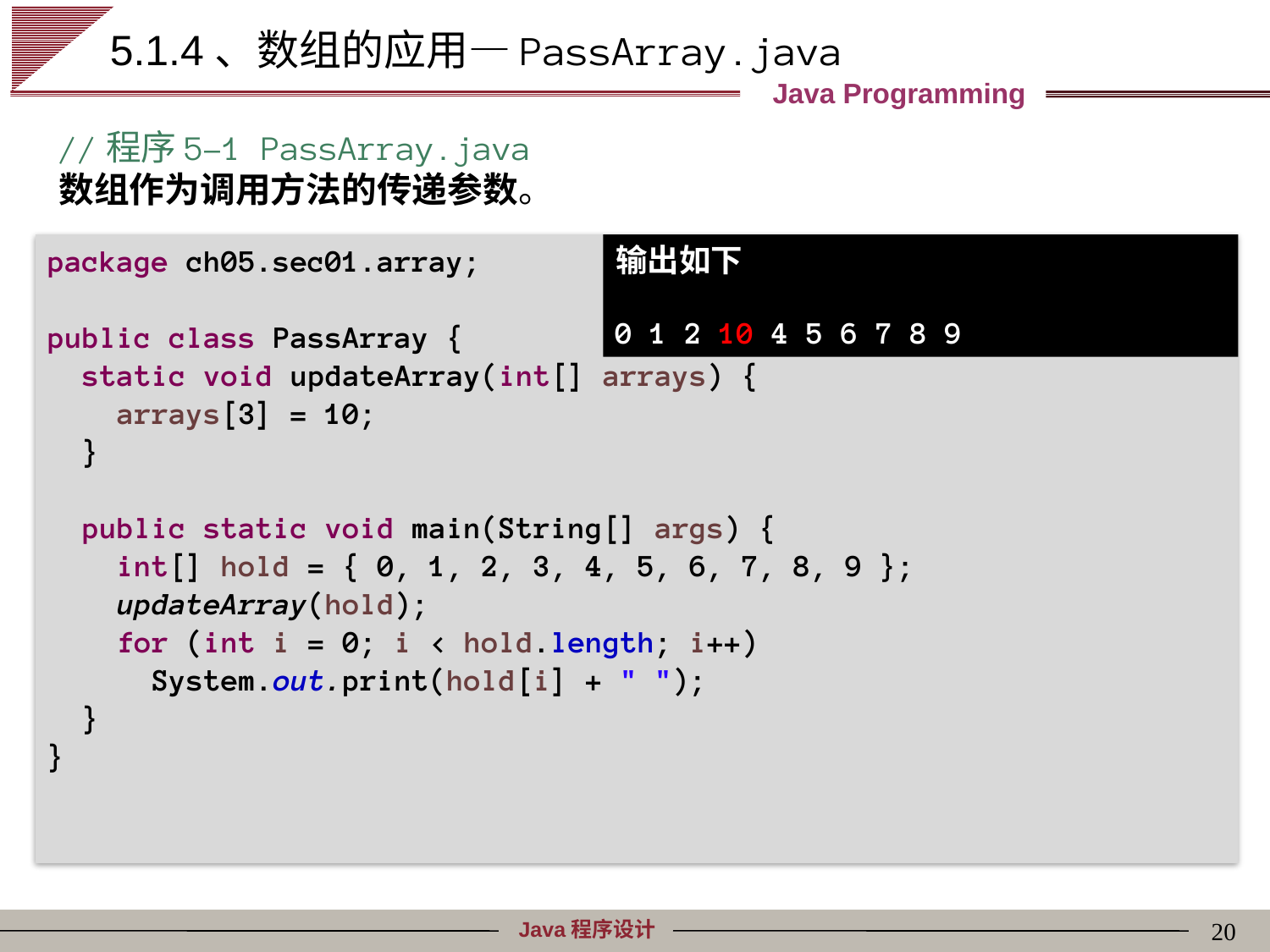

# 5.1.4、数组的应用—PassArray.java
//程序5-1 PassArray.java
数组作为调用方法的传递参数。
package ch05.sec01.array;

public class PassArray {
  static void updateArray(int[] arrays) {
    arrays[3] = 10;
  }

  public static void main(String[] args) {
    int[] hold = { 0, 1, 2, 3, 4, 5, 6, 7, 8, 9 };
    updateArray(hold);
    for (int i = 0; i < hold.length; i++)
      System.out.print(hold[i] + " ");
  }
}
输出如下

0 1 2 10 4 5 6 7 8 9